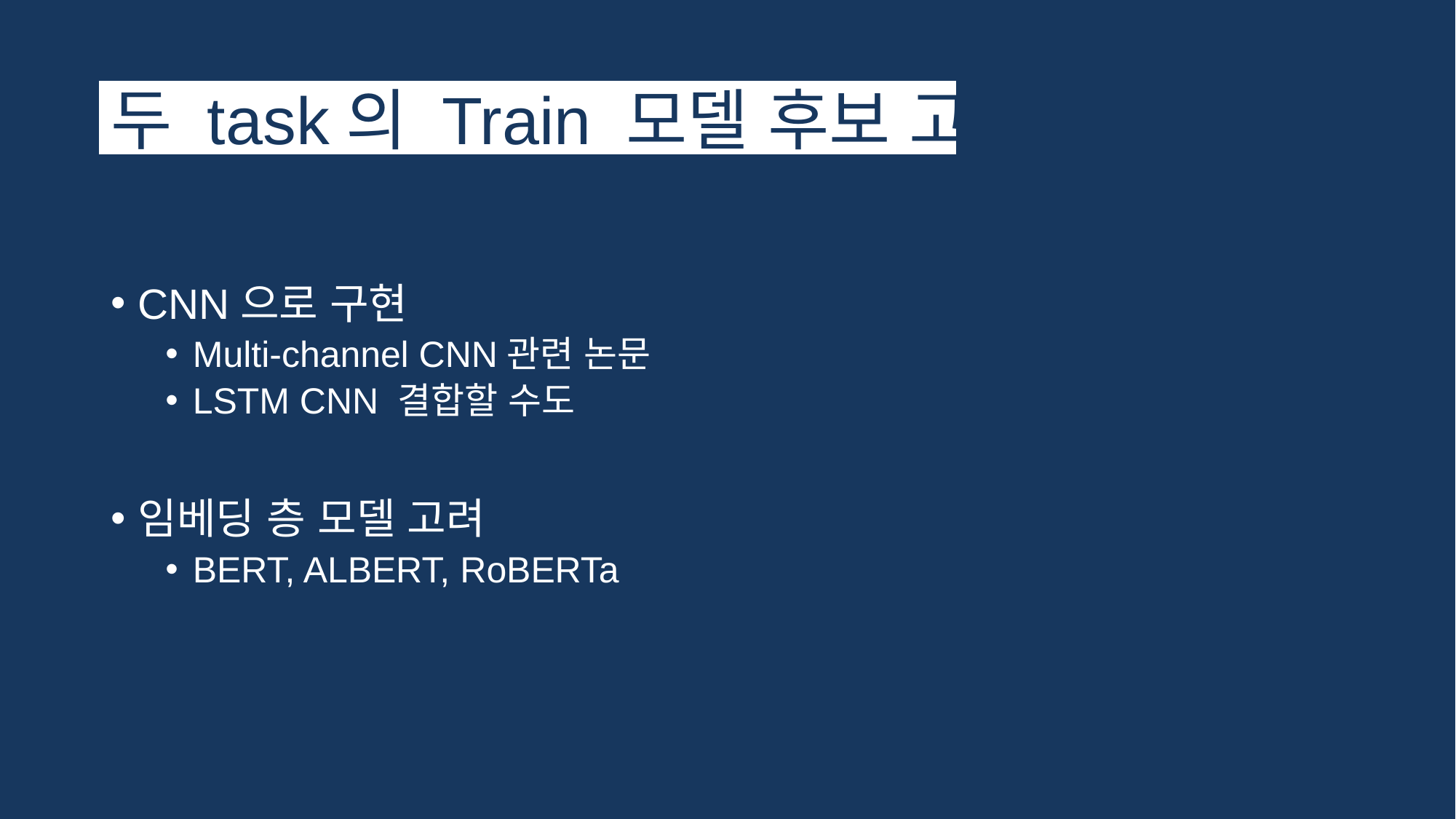

# 두 task의 Train 모델 후보 고려

CNN으로 구현
Multi-channel CNN관련 논문
LSTM CNN 결합할 수도

임베딩 층 모델 고려
BERT, ALBERT, RoBERTa